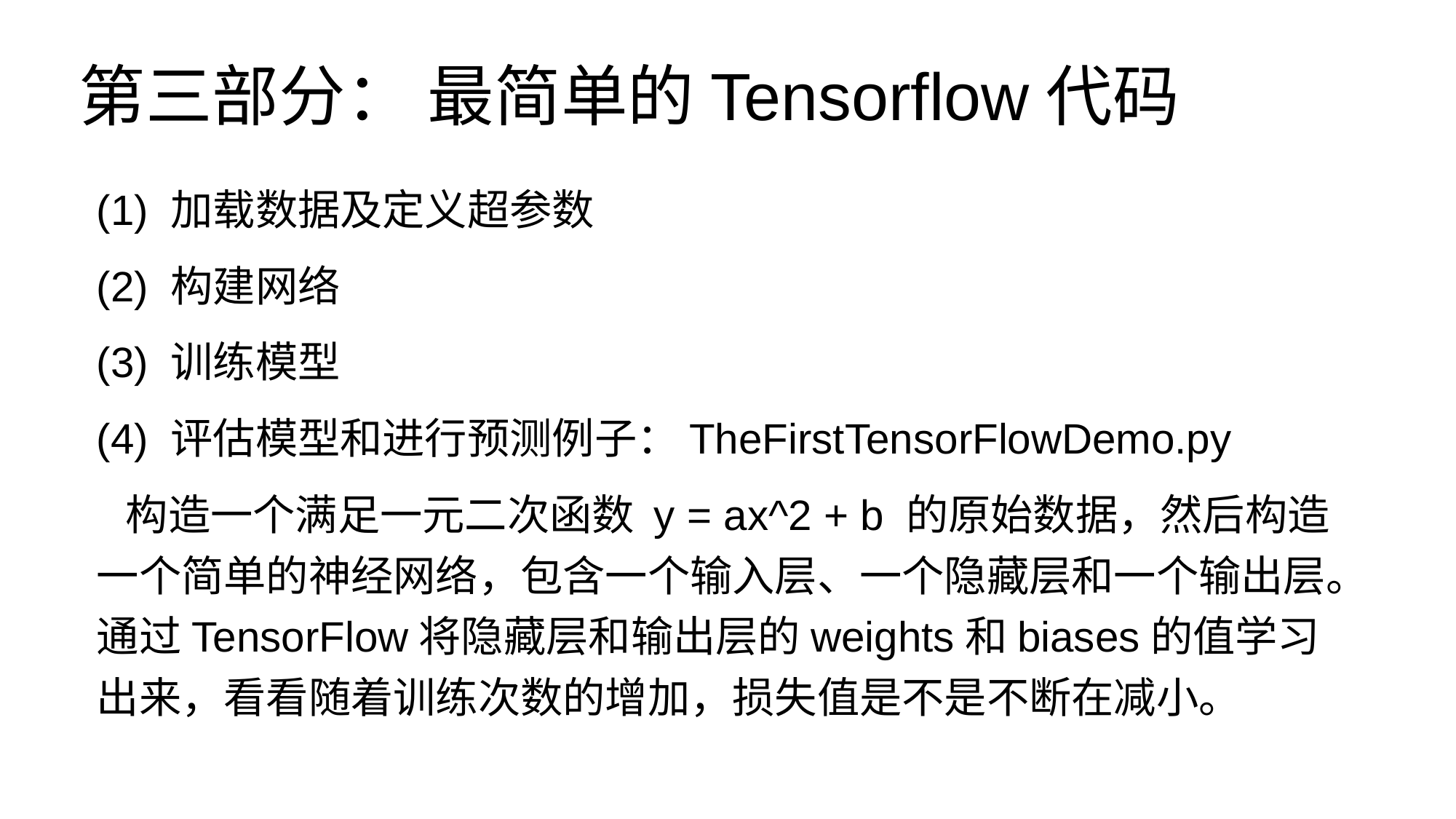

# 第三部分： 最简单的Tensorflow代码
(1) 加载数据及定义超参数
(2) 构建网络
(3) 训练模型
(4) 评估模型和进行预测例子：TheFirstTensorFlowDemo.py
  构造一个满足一元二次函数 y = ax^2 + b 的原始数据，然后构造一个简单的神经网络，包含一个输入层、一个隐藏层和一个输出层。通过TensorFlow将隐藏层和输出层的weights和biases的值学习出来，看看随着训练次数的增加，损失值是不是不断在减小。